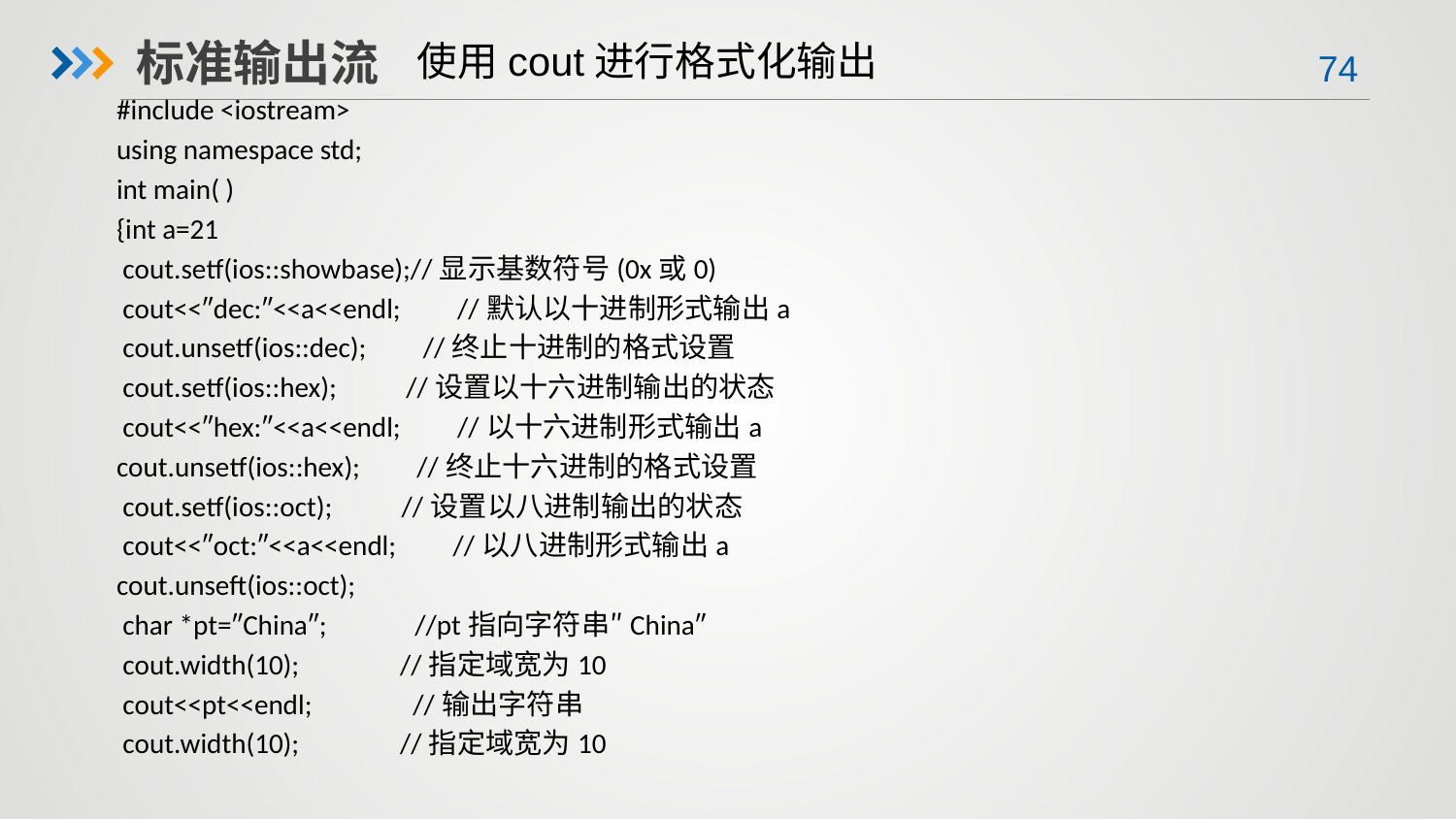

使用cout进行格式化输出
标准输出流
#include <iostream>
using namespace std;
int main( )
{int a=21
 cout.setf(ios::showbase);//显示基数符号(0x或0)
 cout<<″dec:″<<a<<endl;         //默认以十进制形式输出a
 cout.unsetf(ios::dec);         //终止十进制的格式设置
 cout.setf(ios::hex);           //设置以十六进制输出的状态
 cout<<″hex:″<<a<<endl;         //以十六进制形式输出a
cout.unsetf(ios::hex);         //终止十六进制的格式设置
 cout.setf(ios::oct);           //设置以八进制输出的状态
 cout<<″oct:″<<a<<endl;         //以八进制形式输出a
cout.unseft(ios::oct);
 char *pt=″China″;              //pt指向字符串″China″
 cout.width(10);                //指定域宽为10
 cout<<pt<<endl;                //输出字符串
 cout.width(10);                //指定域宽为10